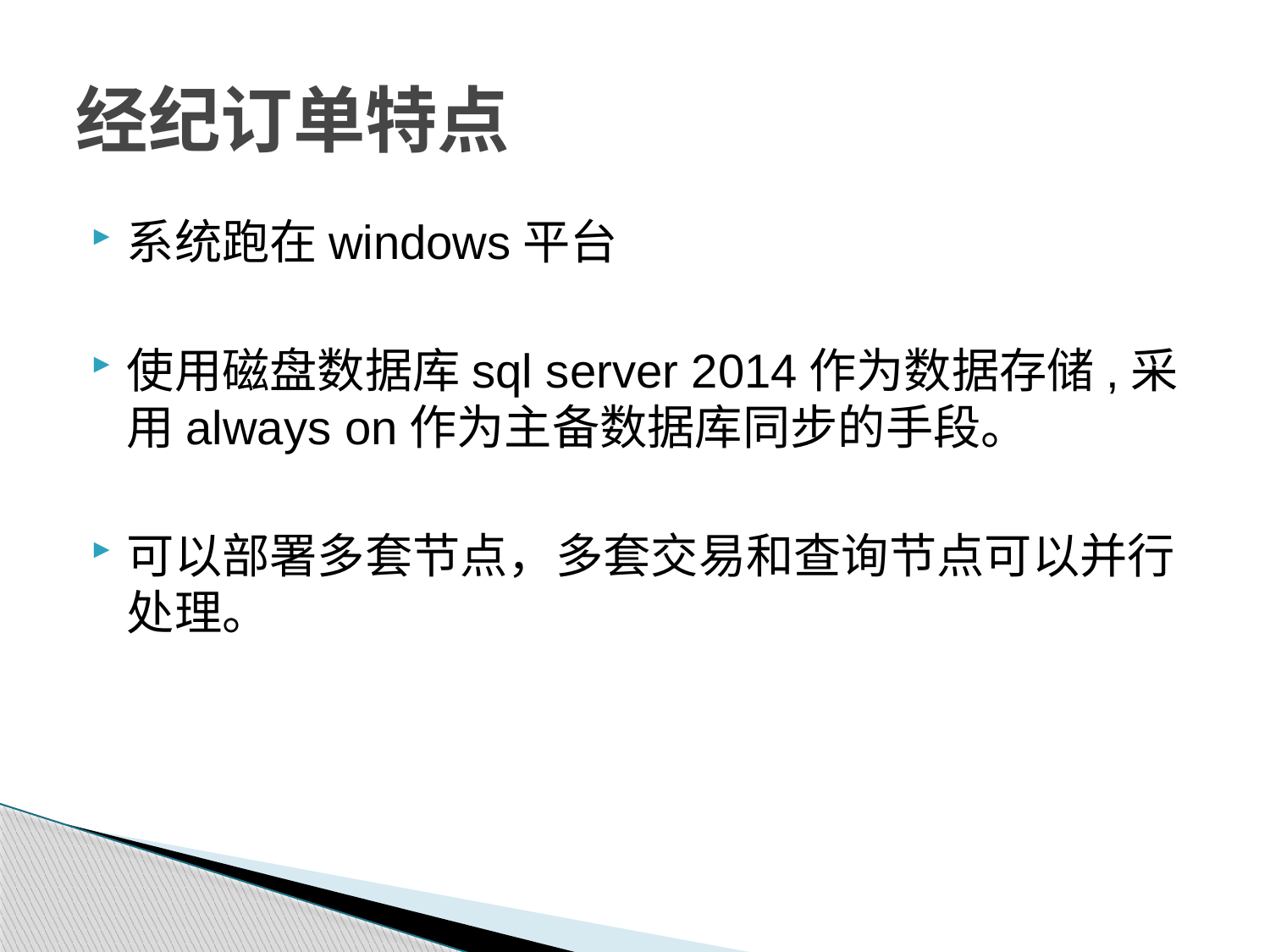

# 经纪订单特点
系统跑在windows平台

使用磁盘数据库sql server 2014作为数据存储,采用always on作为主备数据库同步的手段。

可以部署多套节点，多套交易和查询节点可以并行处理。